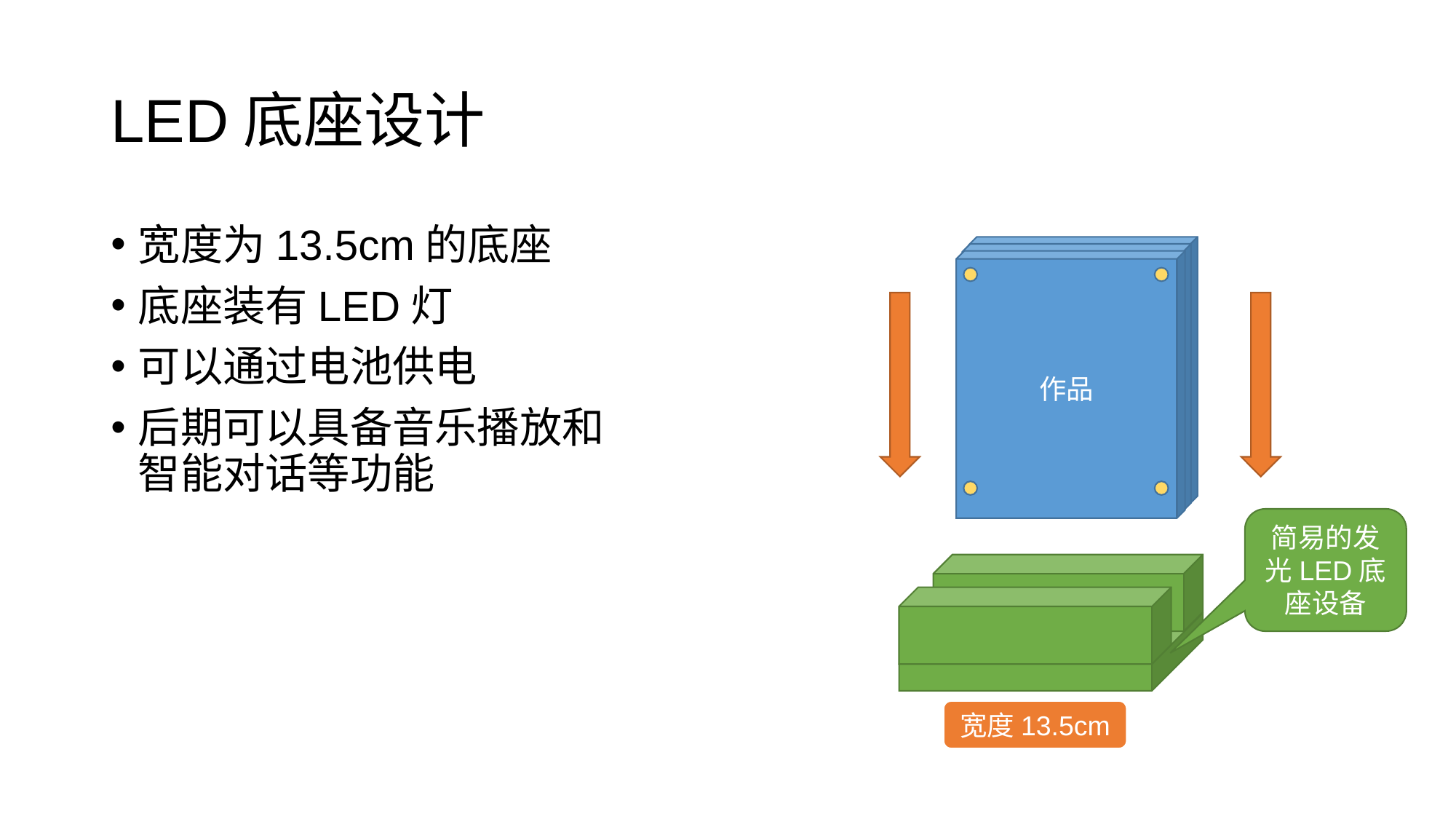

# LED底座设计
宽度为13.5cm的底座
底座装有LED灯
可以通过电池供电
后期可以具备音乐播放和智能对话等功能

作品

简易的发光LED底座设备

宽度13.5cm